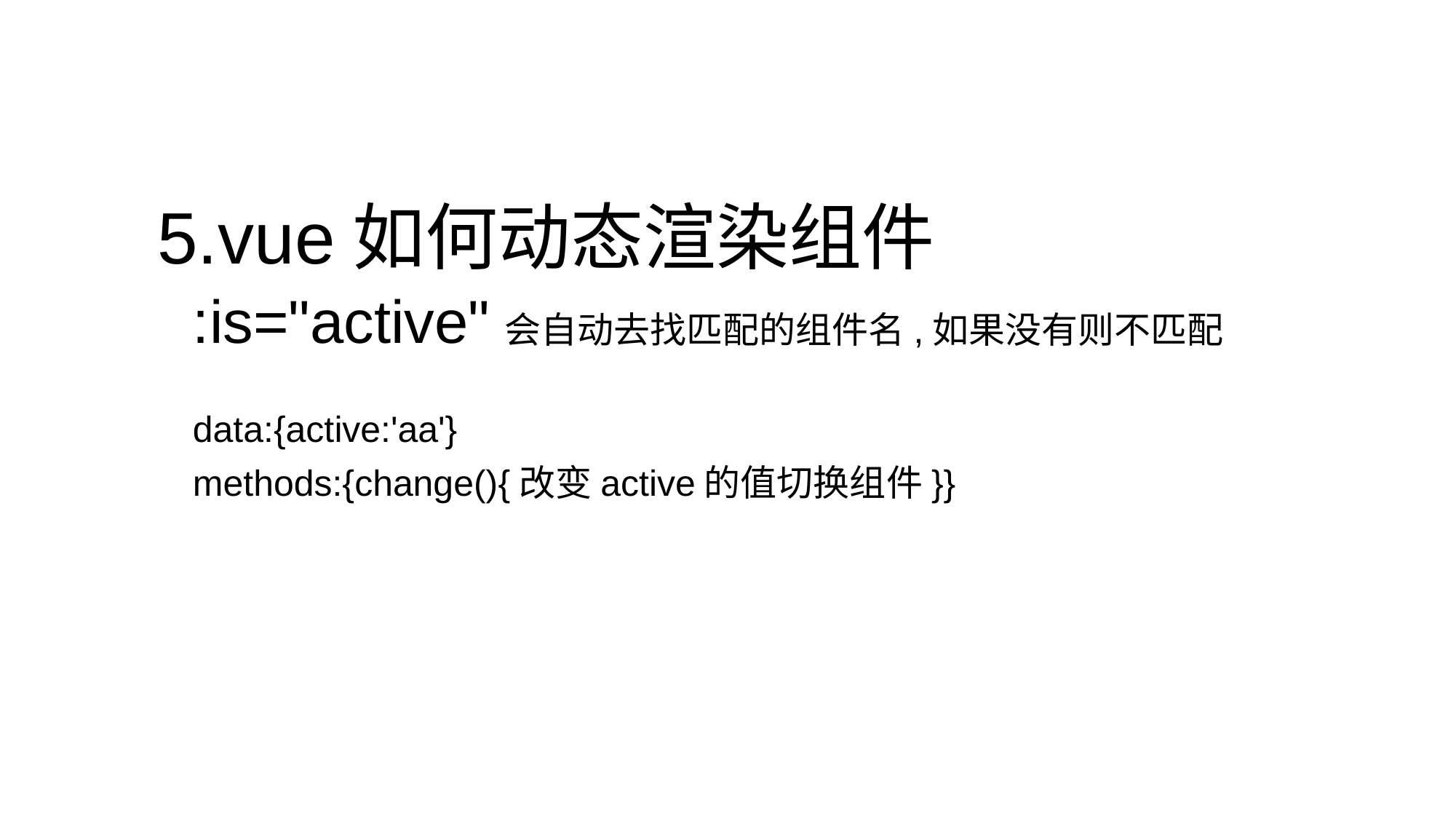

# 5.vue如何动态渲染组件
:is="active"会自动去找匹配的组件名,如果没有则不匹配
data:{active:'aa'}
methods:{change(){改变active的值切换组件}}